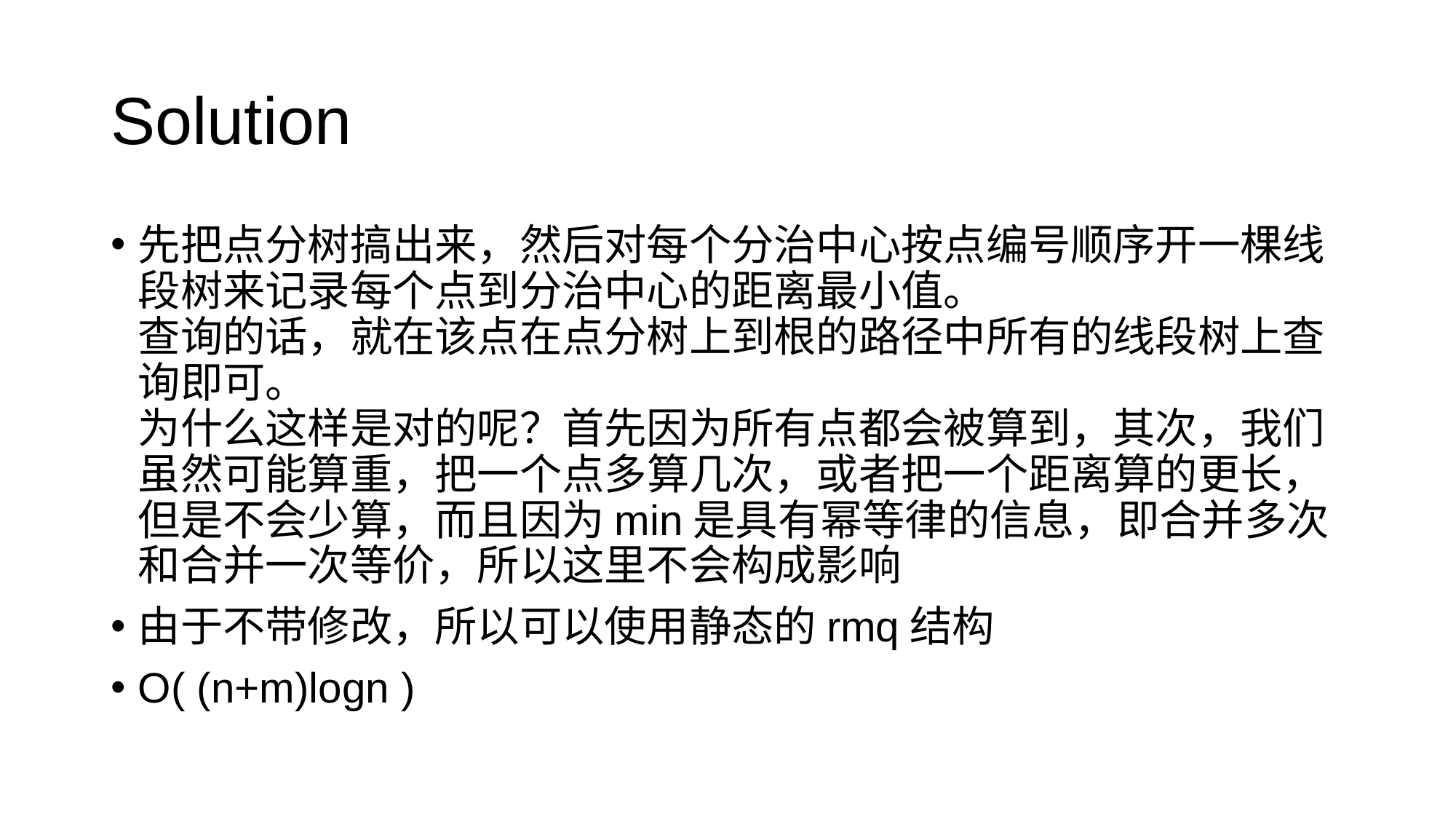

# Solution
先把点分树搞出来，然后对每个分治中心按点编号顺序开一棵线段树来记录每个点到分治中心的距离最小值。 
查询的话，就在该点在点分树上到根的路径中所有的线段树上查询即可。 
为什么这样是对的呢？首先因为所有点都会被算到，其次，我们虽然可能算重，把一个点多算几次，或者把一个距离算的更长，但是不会少算，而且因为min是具有幂等律的信息，即合并多次和合并一次等价，所以这里不会构成影响
由于不带修改，所以可以使用静态的rmq结构
O( (n+m)logn )